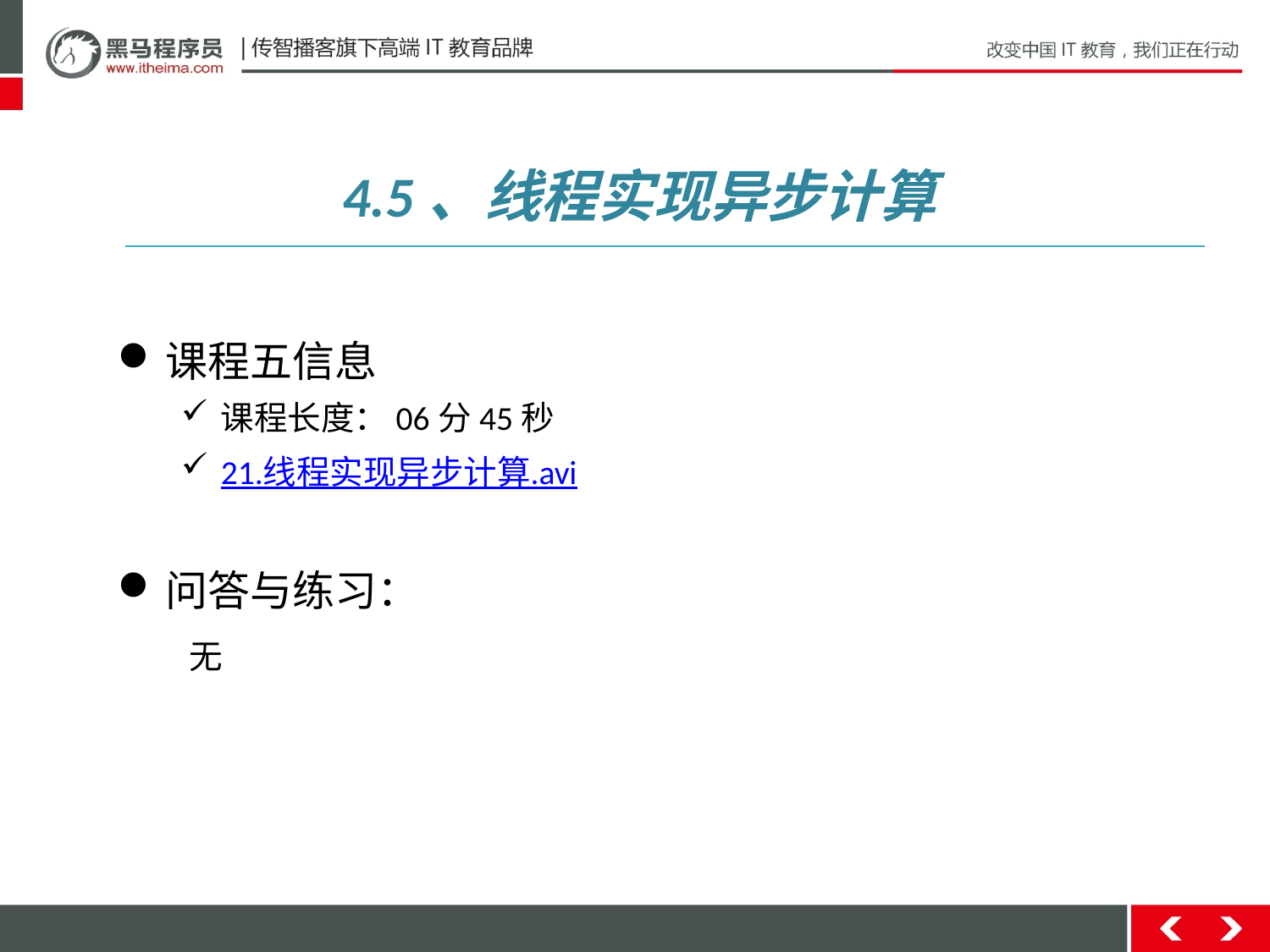

4.5、线程实现异步计算

课程五信息
课程长度：06分45秒
21.线程实现异步计算.avi

问答与练习：
        无